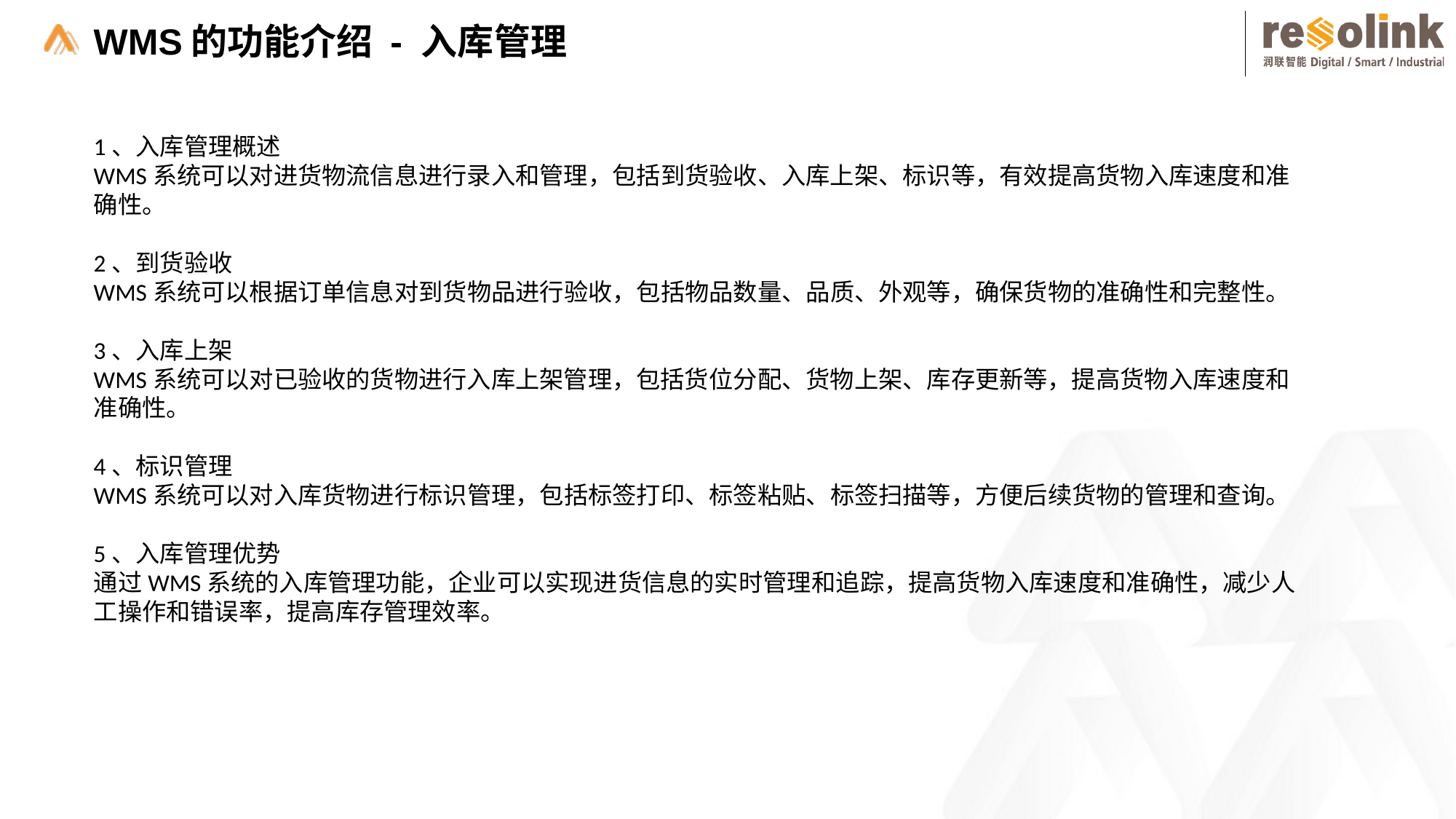

WMS的功能介绍 - 入库管理
1、入库管理概述
WMS系统可以对进货物流信息进行录入和管理，包括到货验收、入库上架、标识等，有效提高货物入库速度和准确性。

2、到货验收
WMS系统可以根据订单信息对到货物品进行验收，包括物品数量、品质、外观等，确保货物的准确性和完整性。

3、入库上架
WMS系统可以对已验收的货物进行入库上架管理，包括货位分配、货物上架、库存更新等，提高货物入库速度和准确性。

4、标识管理
WMS系统可以对入库货物进行标识管理，包括标签打印、标签粘贴、标签扫描等，方便后续货物的管理和查询。

5、入库管理优势
通过WMS系统的入库管理功能，企业可以实现进货信息的实时管理和追踪，提高货物入库速度和准确性，减少人工操作和错误率，提高库存管理效率。